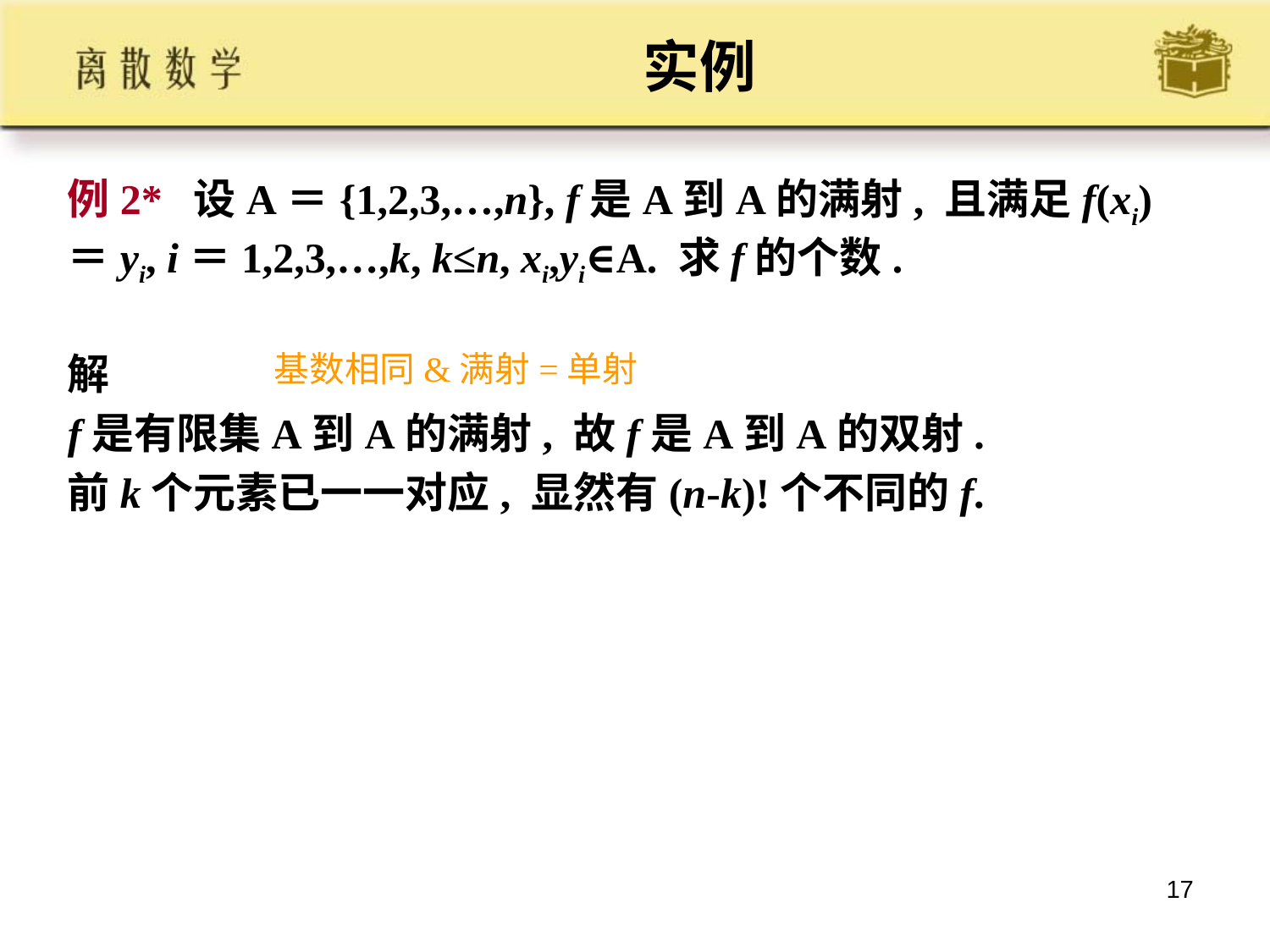

# 实例
例2*  设A＝{1,2,3,…,n}, f是A到A的满射, 且满足f(xi)＝yi, i＝1,2,3,…,k, k≤n, xi,yi∈A. 求f的个数.
解
f是有限集A到A的满射, 故f是A到A的双射.
前k个元素已一一对应, 显然有(n-k)!个不同的f.
基数相同&满射=单射

17